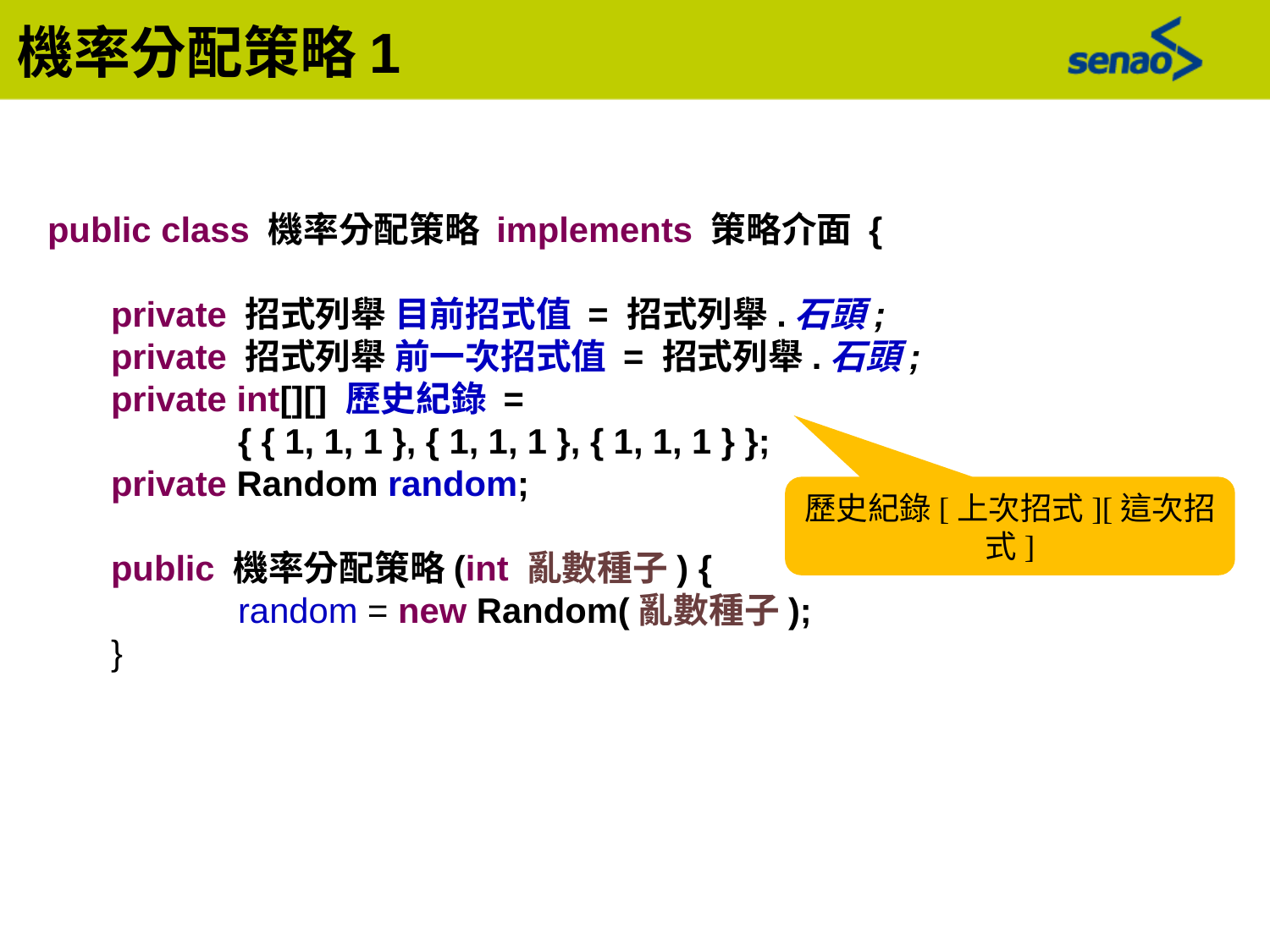

機率分配策略1
public class 機率分配策略 implements 策略介面 {

private 招式列舉 目前招式值 = 招式列舉.石頭;
private 招式列舉 前一次招式值 = 招式列舉.石頭;
private int[][] 歷史紀錄 =
	{ { 1, 1, 1 }, { 1, 1, 1 }, { 1, 1, 1 } };
private Random random;

public 機率分配策略(int 亂數種子) {
	random = new Random(亂數種子);
}
歷史紀錄[上次招式][這次招式]